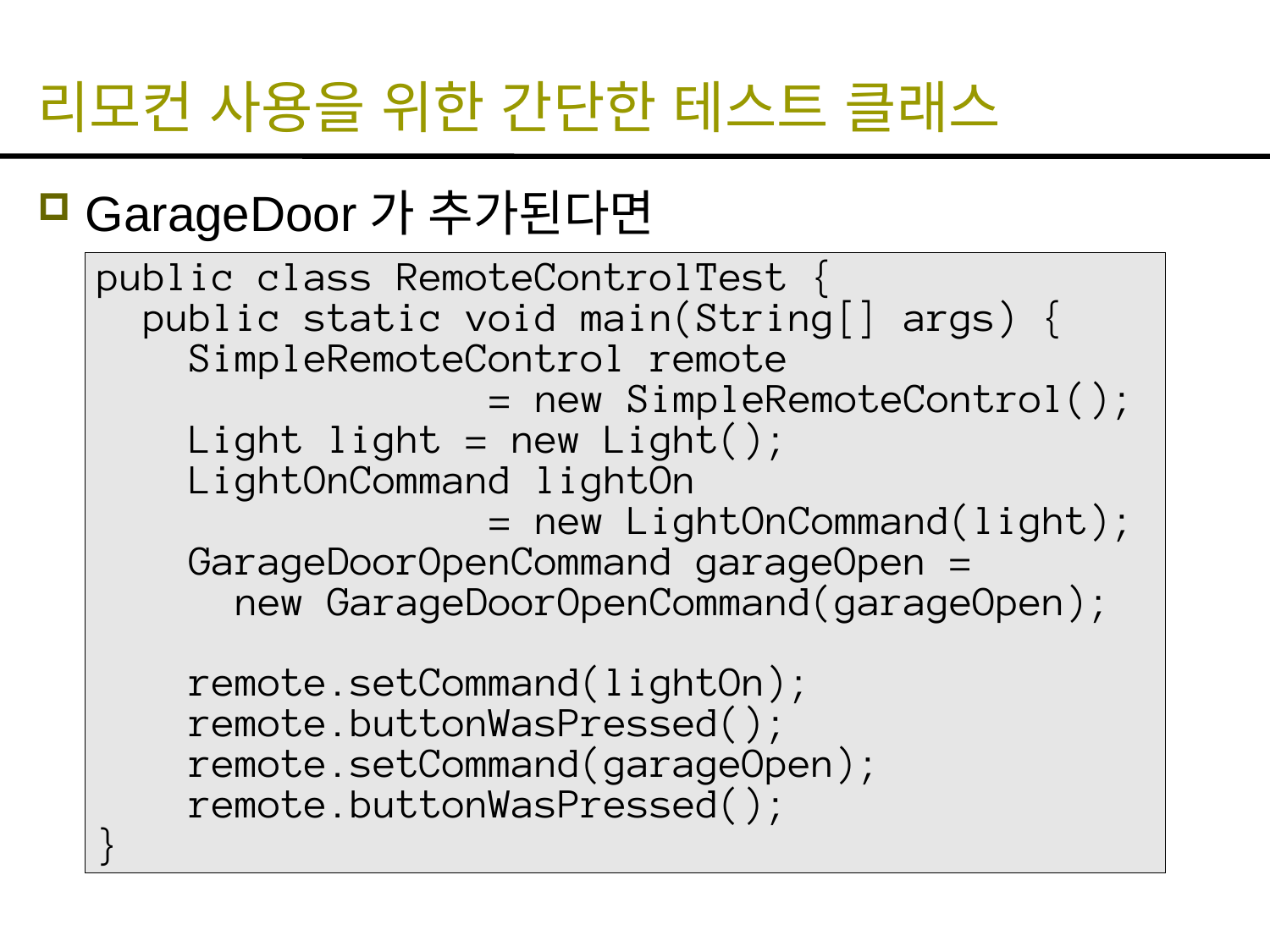

# 리모컨 사용을 위한 간단한 테스트 클래스
GarageDoor가 추가된다면
public class RemoteControlTest {
  public static void main(String[] args) {
    SimpleRemoteControl remote
                 = new SimpleRemoteControl();
    Light light = new Light();
    LightOnCommand lightOn
                 = new LightOnCommand(light);
    GarageDoorOpenCommand garageOpen =
      new GarageDoorOpenCommand(garageOpen);
    remote.setCommand(lightOn);
    remote.buttonWasPressed();
    remote.setCommand(garageOpen);
    remote.buttonWasPressed();
}